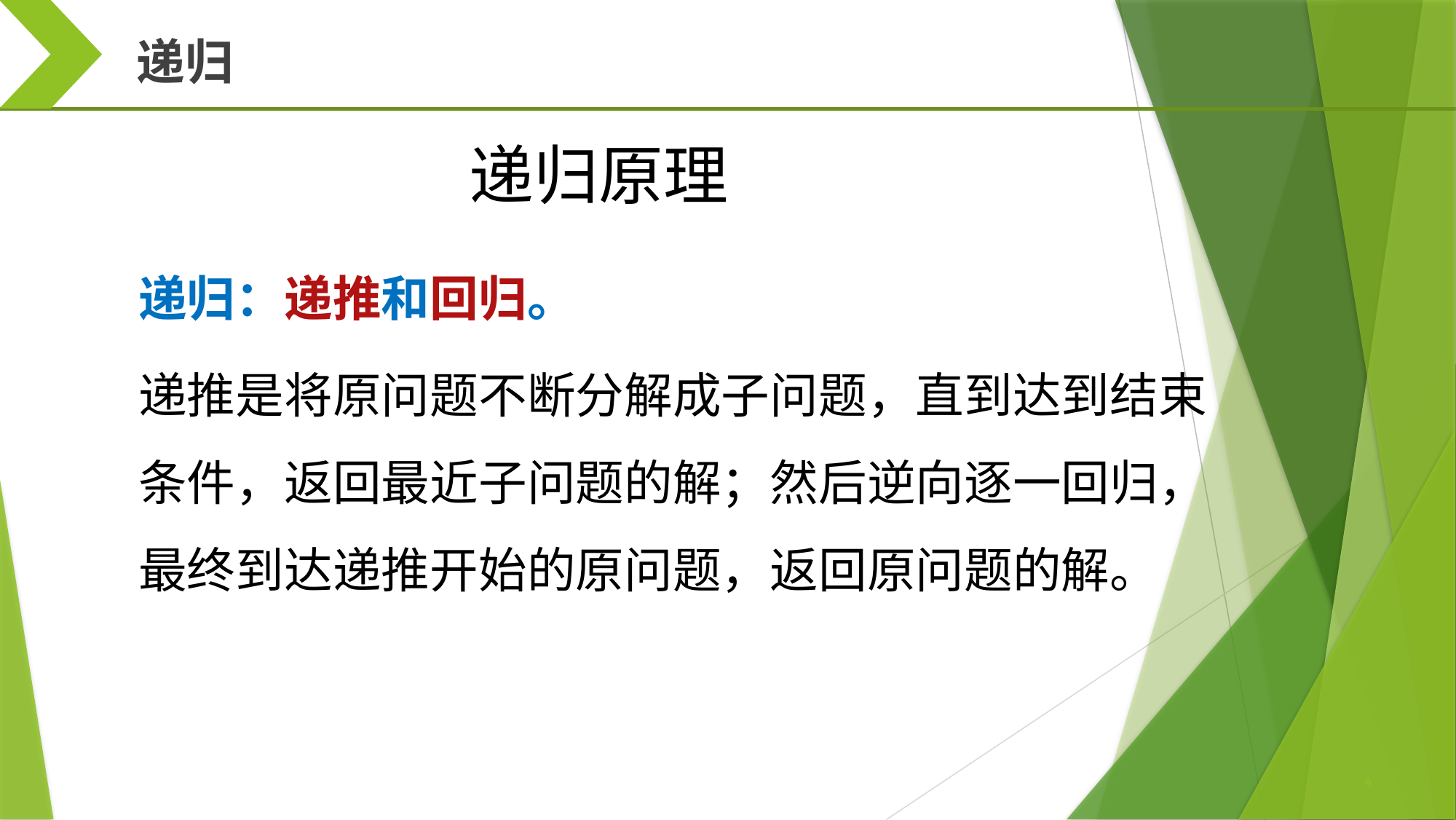

递归
递归原理
递归：递推和回归。
递推是将原问题不断分解成子问题，直到达到结束条件，返回最近子问题的解；然后逆向逐一回归，最终到达递推开始的原问题，返回原问题的解。
4